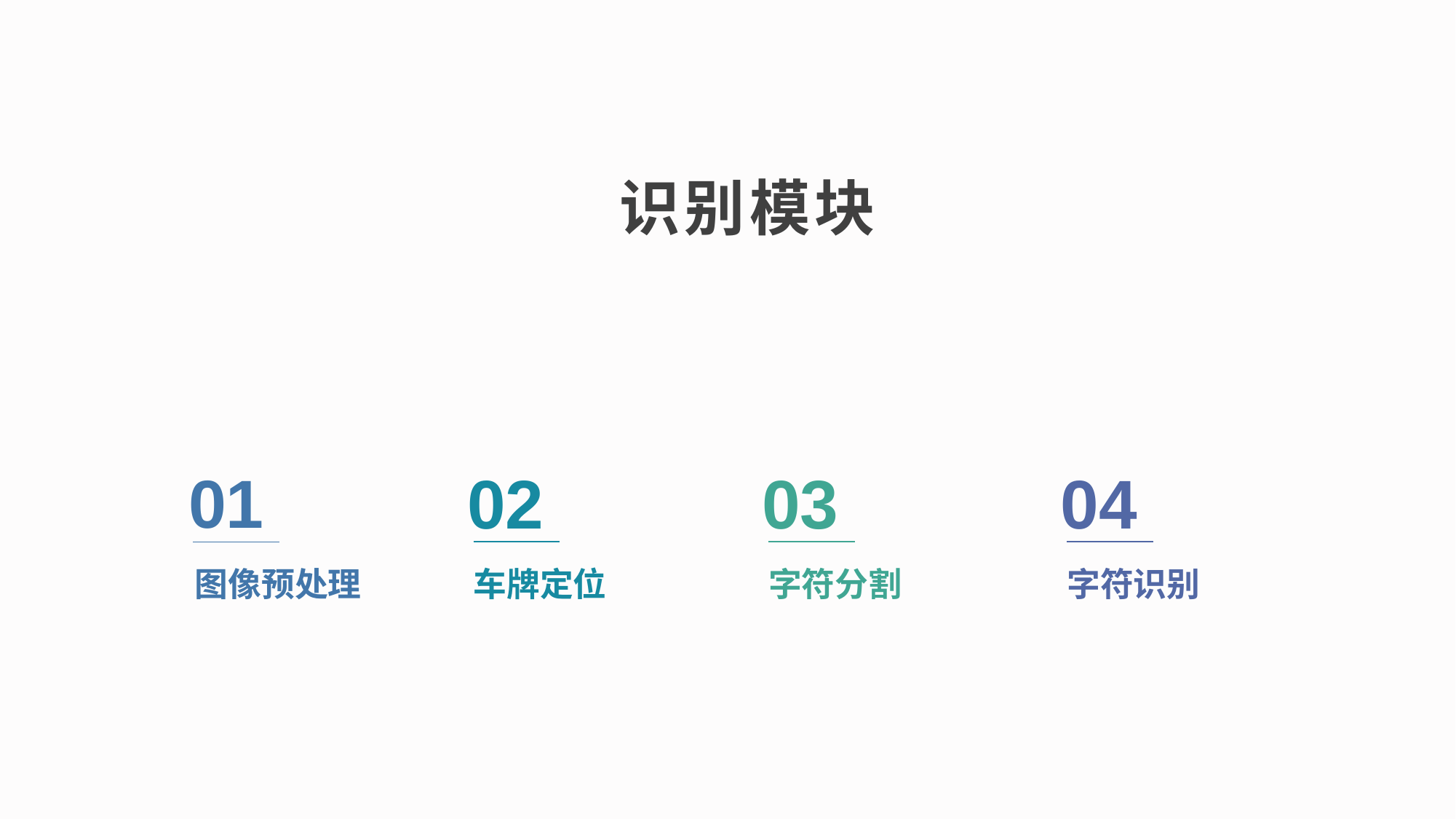

识别模块
01
02
03
04
图像预处理
车牌定位
字符分割
字符识别